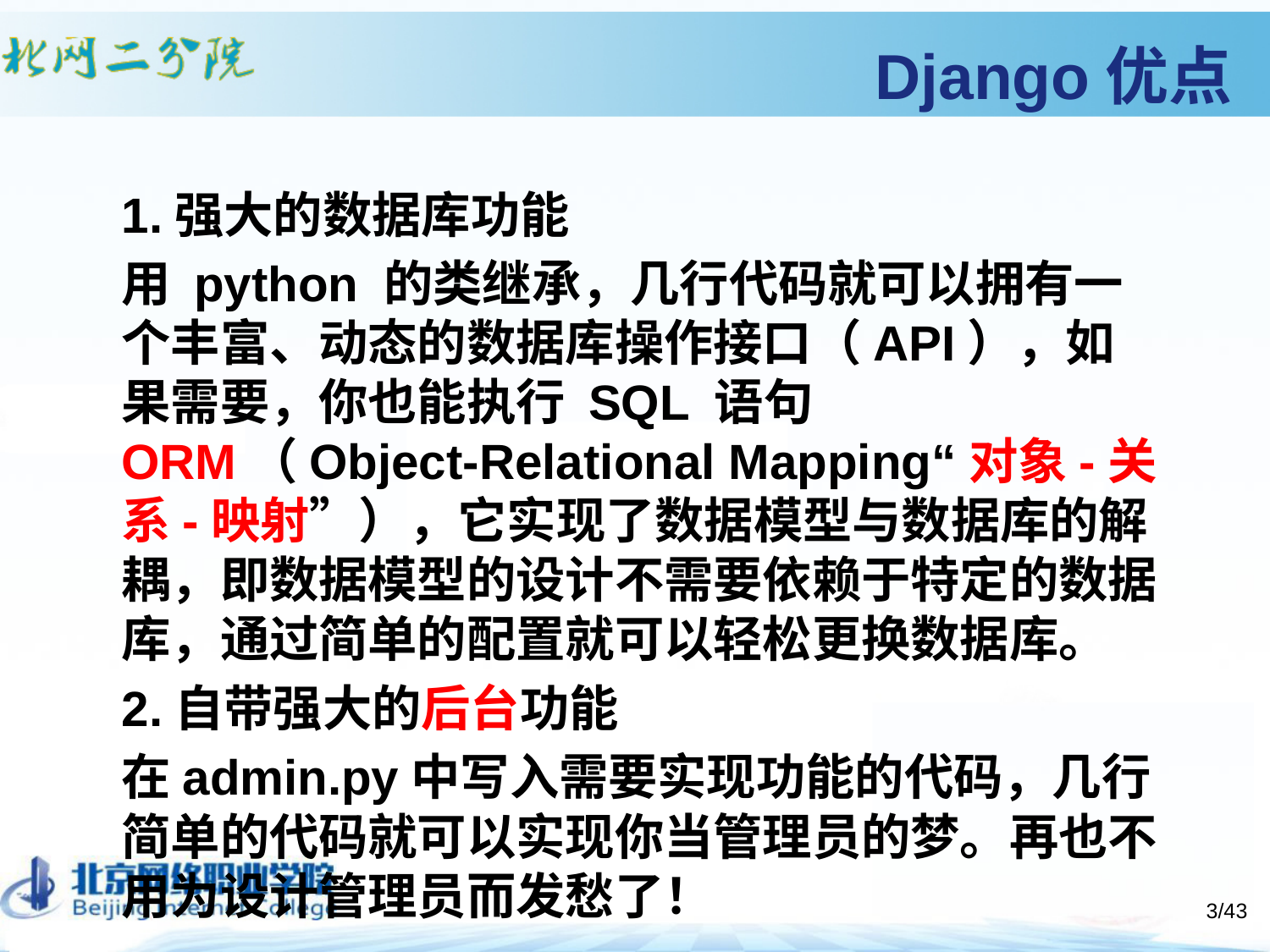

# Django优点
1.强大的数据库功能
用 python 的类继承，几行代码就可以拥有一个丰富、动态的数据库操作接口（API），如果需要，你也能执行 SQL 语句ORM（Object-Relational Mapping“对象-关系-映射”），它实现了数据模型与数据库的解耦，即数据模型的设计不需要依赖于特定的数据库，通过简单的配置就可以轻松更换数据库。
2.自带强大的后台功能
在admin.py中写入需要实现功能的代码，几行简单的代码就可以实现你当管理员的梦。再也不用为设计管理员而发愁了！

3/43